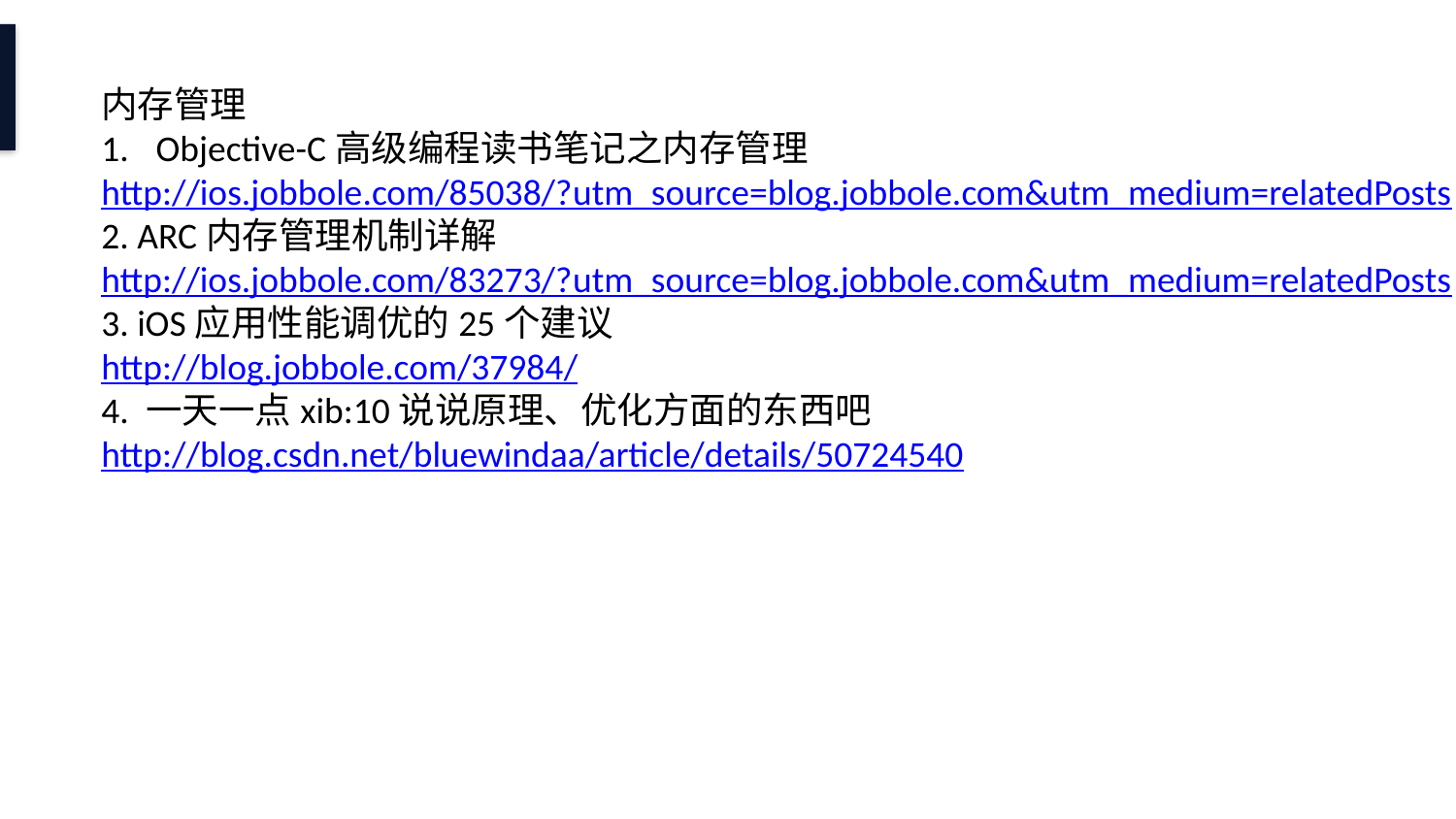

内存管理
Objective-C高级编程读书笔记之内存管理
http://ios.jobbole.com/85038/?utm_source=blog.jobbole.com&utm_medium=relatedPosts
2. ARC内存管理机制详解
http://ios.jobbole.com/83273/?utm_source=blog.jobbole.com&utm_medium=relatedPosts
3. iOS应用性能调优的25个建议
http://blog.jobbole.com/37984/
4. 一天一点xib:10说说原理、优化方面的东西吧
http://blog.csdn.net/bluewindaa/article/details/50724540